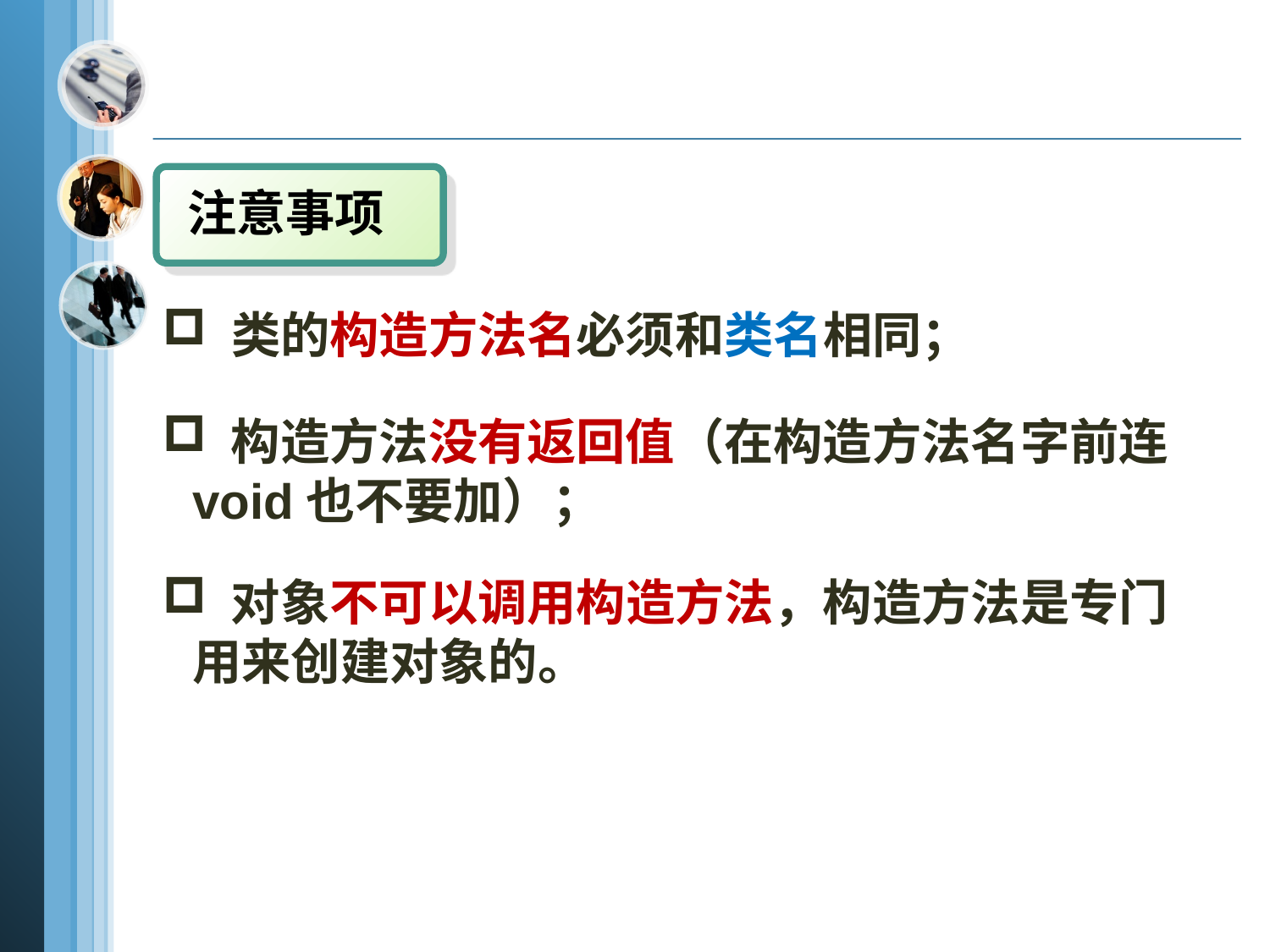

注意事项
 类的构造方法名必须和类名相同；
 构造方法没有返回值（在构造方法名字前连void也不要加）；
 对象不可以调用构造方法，构造方法是专门用来创建对象的。